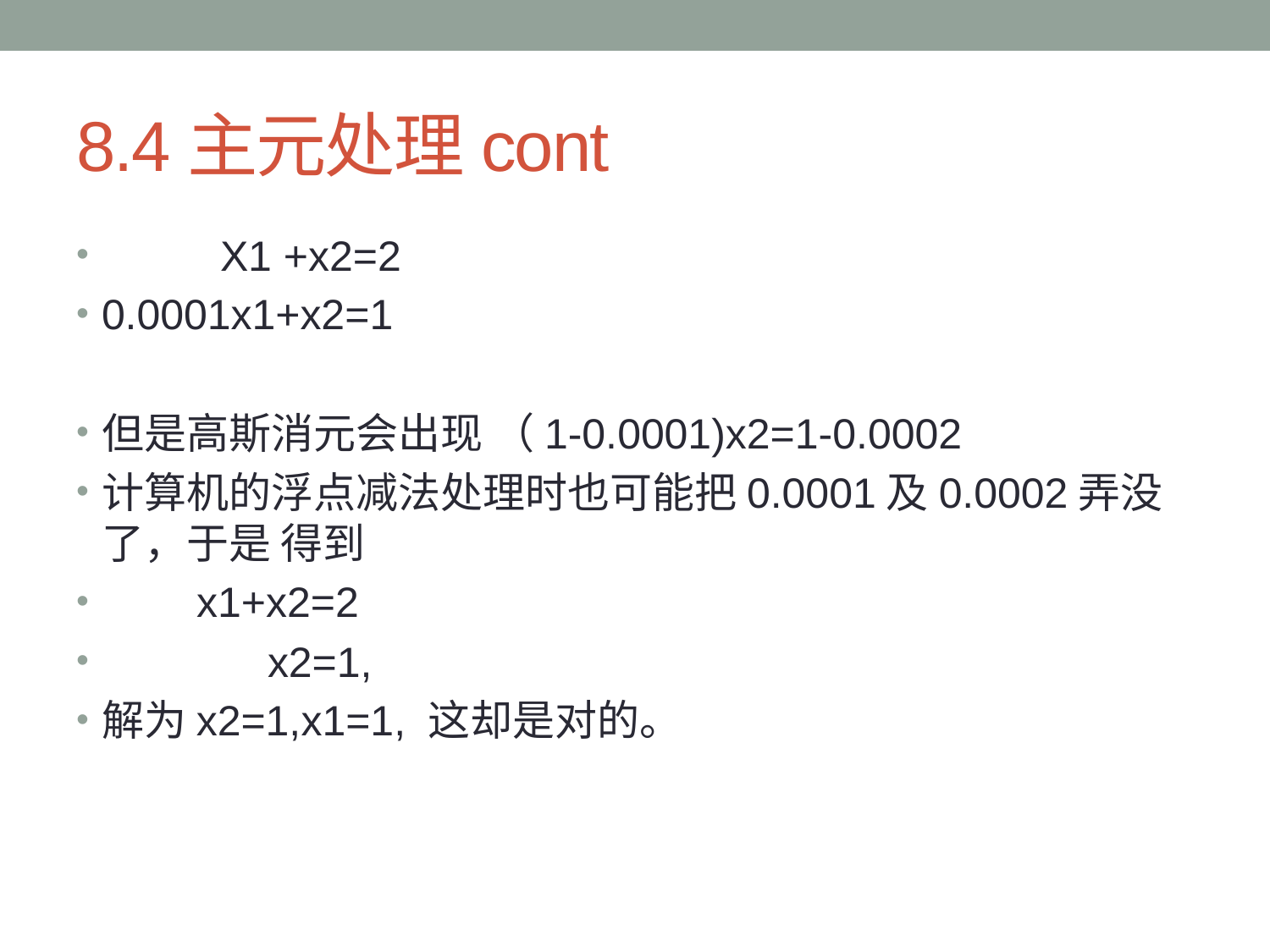

# 8.4主元处理cont
          X1 +x2=2
0.0001x1+x2=1

但是高斯消元会出现 （1-0.0001)x2=1-0.0002
计算机的浮点减法处理时也可能把0.0001及0.0002弄没了，于是 得到
        x1+x2=2
              x2=1,
解为x2=1,x1=1, 这却是对的。